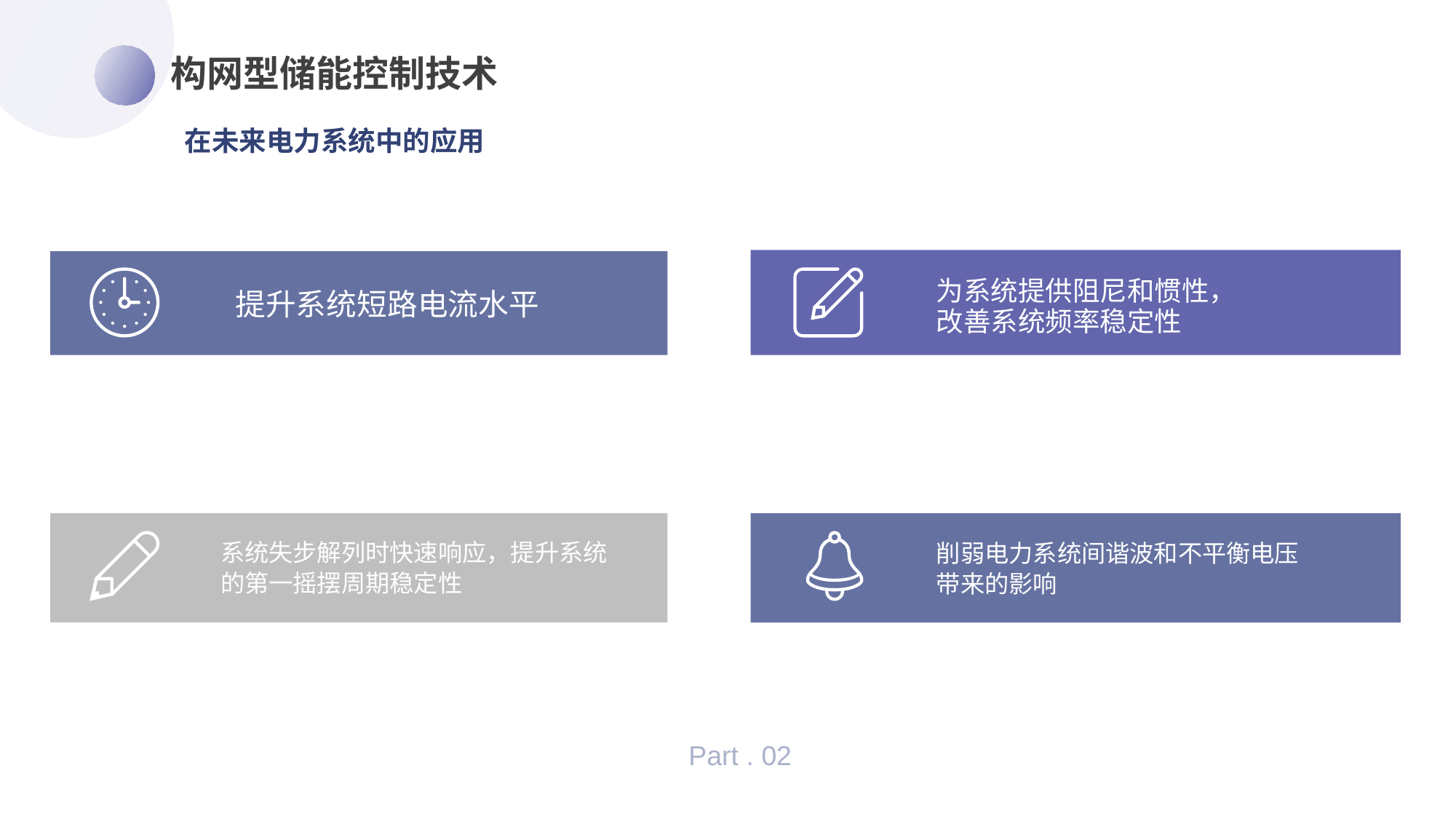

构网型储能控制技术
在未来电力系统中的应用

为系统提供阻尼和惯性，改善系统频率稳定性
提升系统短路电流水平

系统失步解列时快速响应，提升系统的第一摇摆周期稳定性

削弱电力系统间谐波和不平衡电压带来的影响
Part . 02